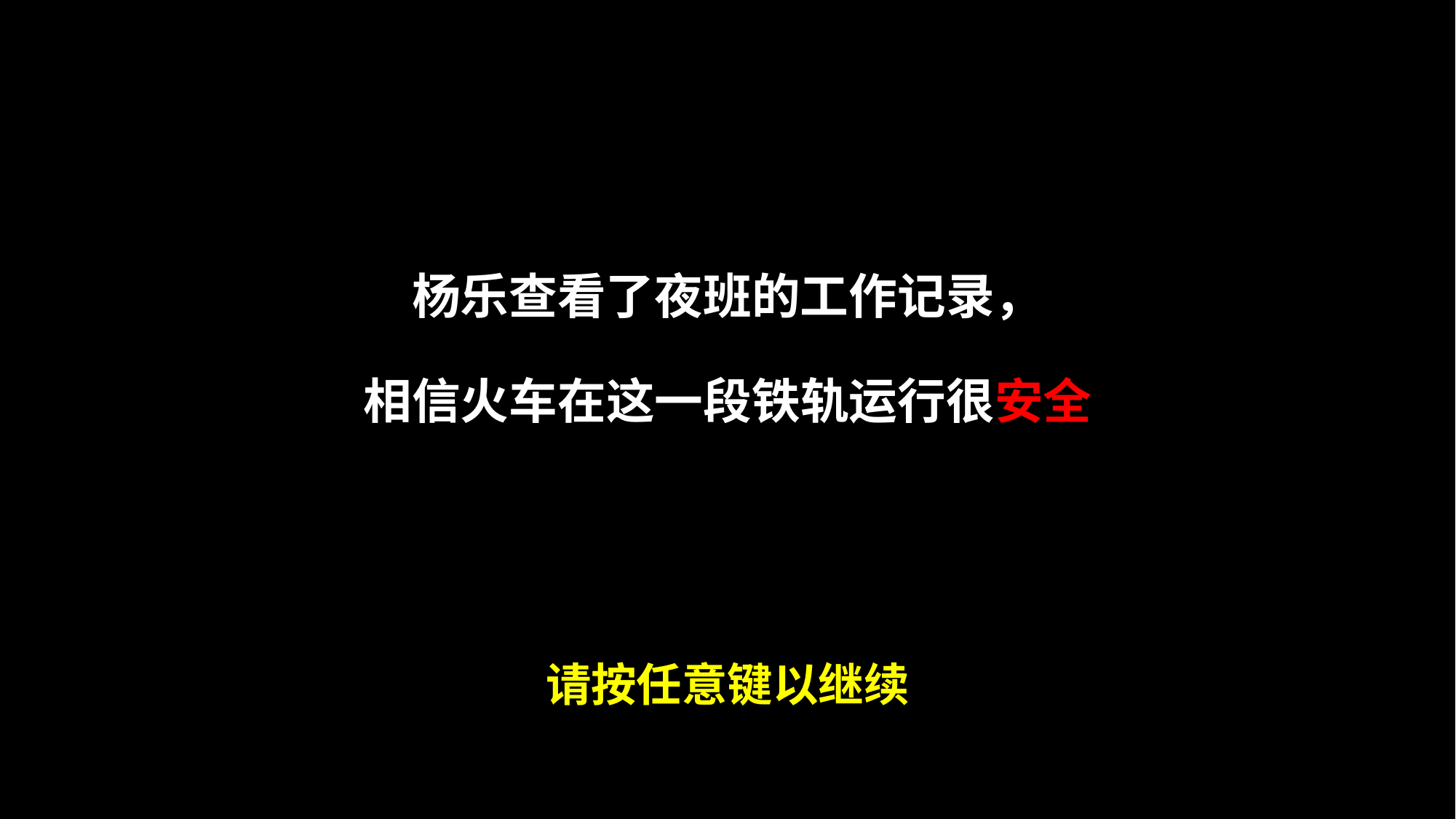

# 杨乐查看了夜班的工作记录， 相信火车在这一段铁轨运行很安全
请按任意键以继续